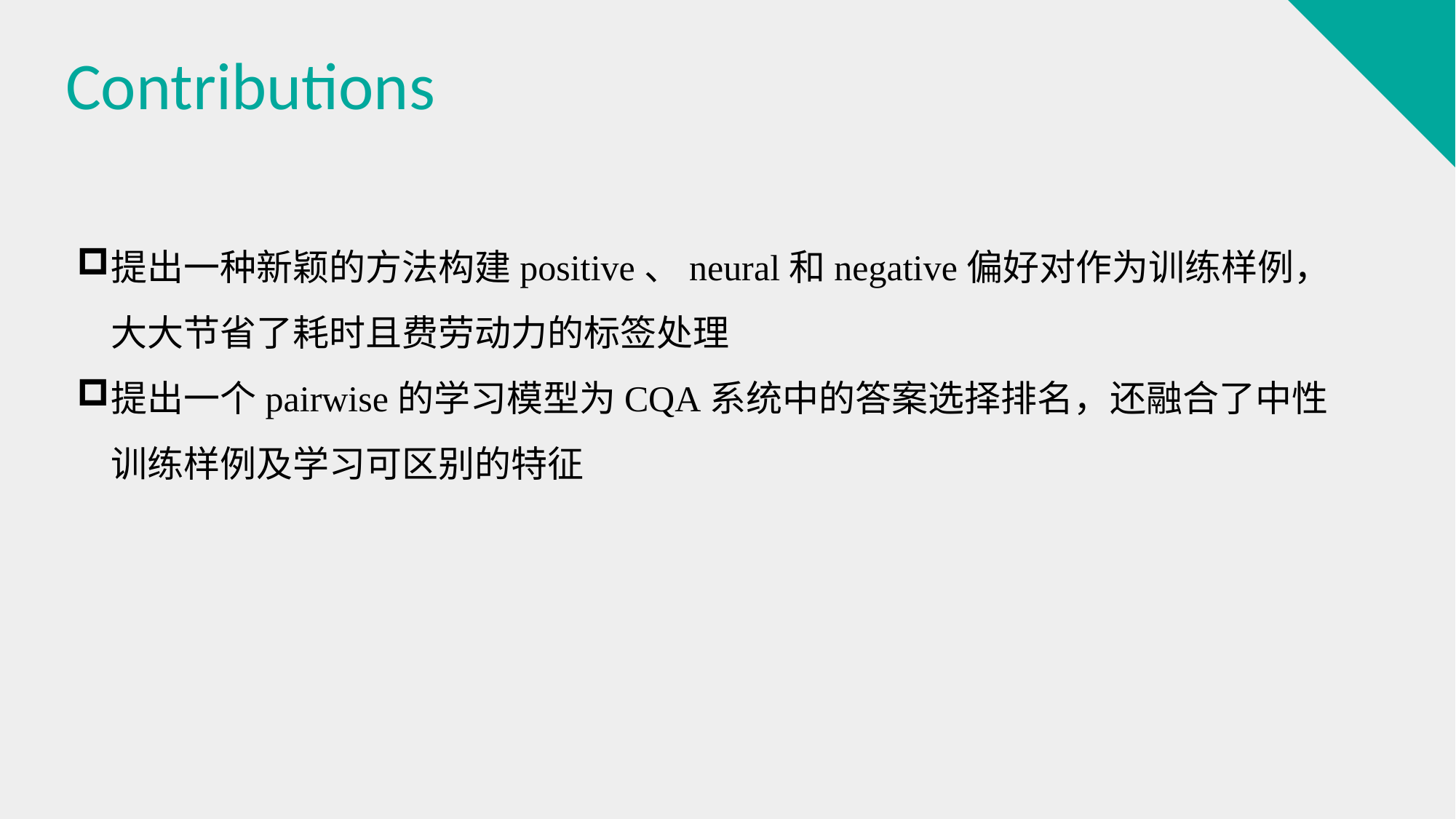

# Contributions
提出一种新颖的方法构建positive、neural和negative偏好对作为训练样例，大大节省了耗时且费劳动力的标签处理
提出一个pairwise的学习模型为CQA系统中的答案选择排名，还融合了中性训练样例及学习可区别的特征